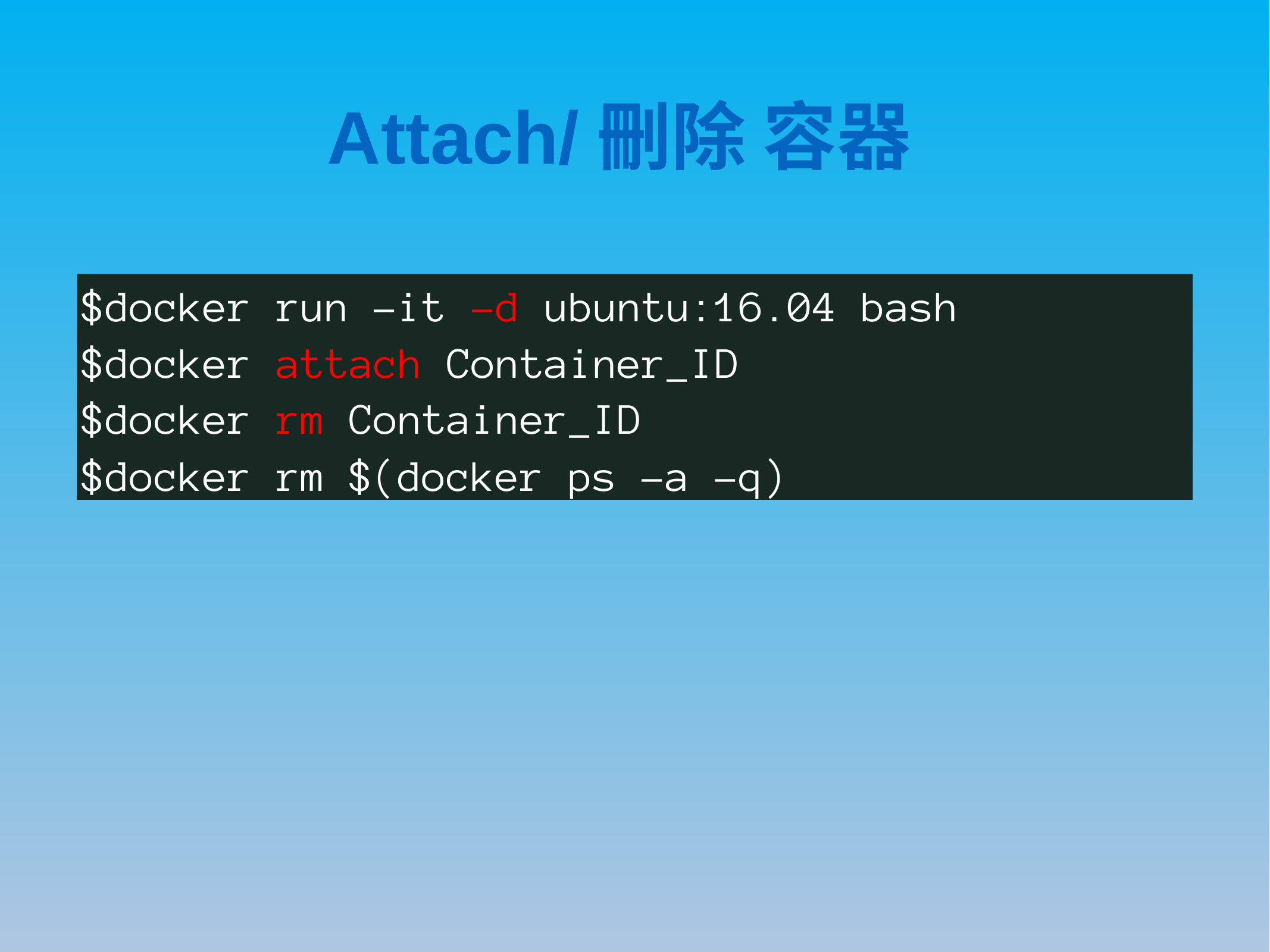

Attach/刪除 容器
$docker run -it -d ubuntu:16.04 bash
$docker attach Container_ID
$docker rm Container_ID
$docker rm $(docker ps -a -q)